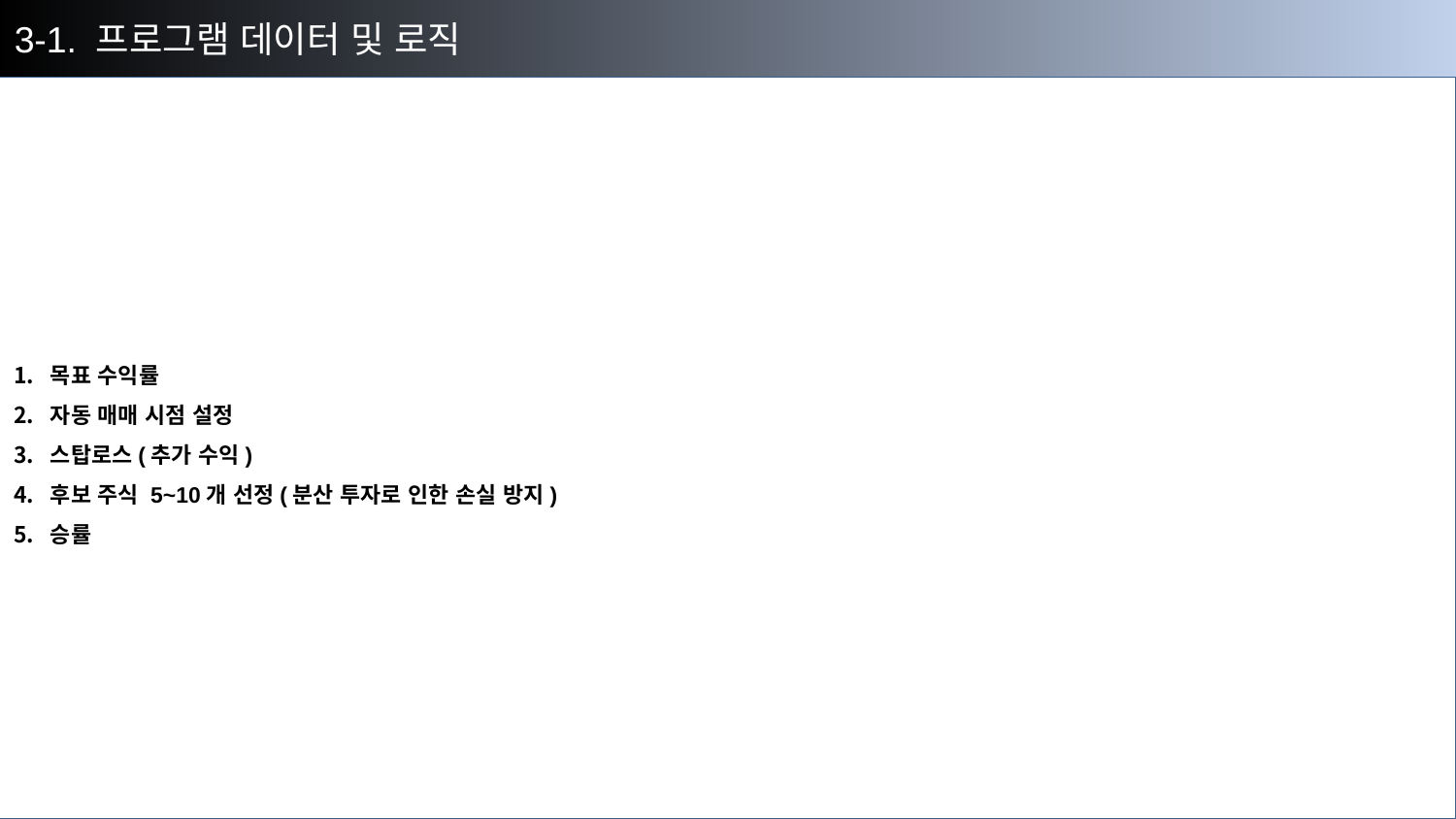

3-1. 프로그램 데이터 및 로직
목표 수익률
자동 매매 시점 설정
스탑로스(추가 수익)
후보 주식 5~10개 선정(분산 투자로 인한 손실 방지)
승률